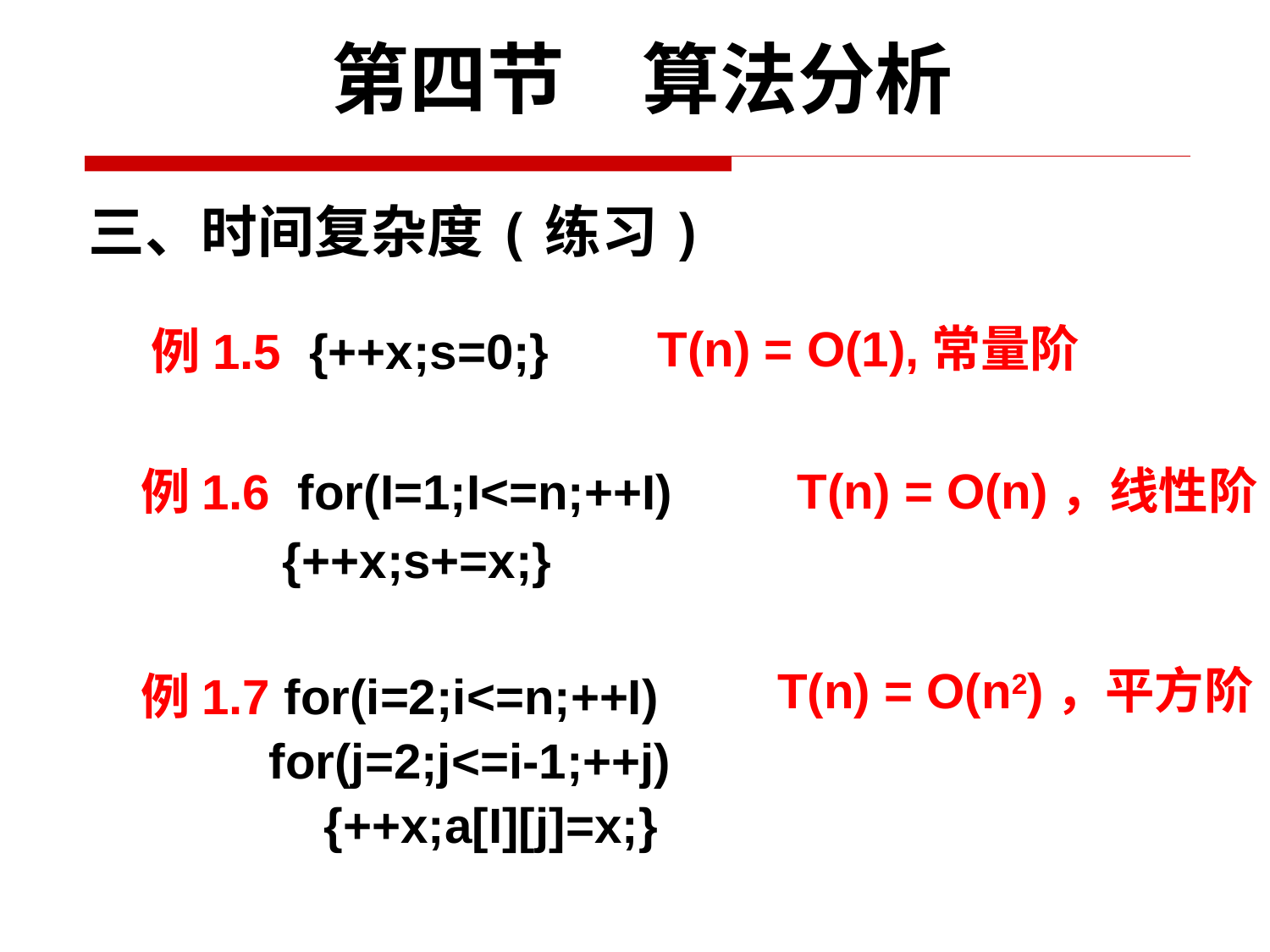

第四节　算法分析
三、时间复杂度(练习)
  例1.5  {++x;s=0;}

 例1.6  for(I=1;I<=n;++I)
            {++x;s+=x;}

 例1.7 for(i=2;i<=n;++I)
           for(j=2;j<=i-1;++j)
               {++x;a[I][j]=x;}
T(n) = O(1),常量阶
T(n) = O(n)，线性阶
T(n) = O(n2)，平方阶